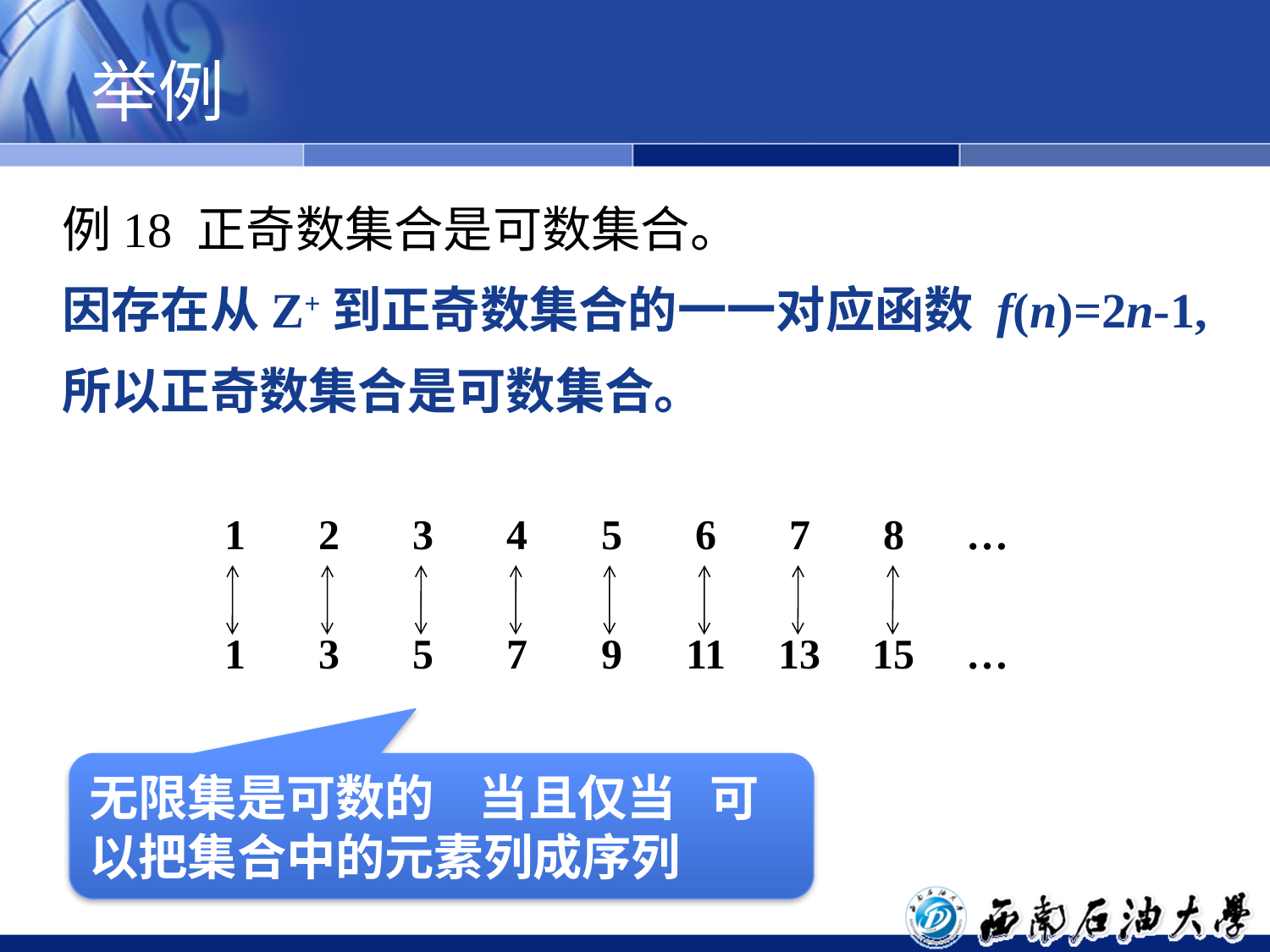

# 举例
例18 正奇数集合是可数集合。
因存在从Z+到正奇数集合的一一对应函数 f(n)=2n-1,
所以正奇数集合是可数集合。

| 1 | 2 | 3 | 4 | 5 | 6 | 7 | 8 | … |
| --- | --- | --- | --- | --- | --- | --- | --- | --- |
| 1 | 3 | 5 | 7 | 9 | 11 | 13 | 15 | … |
无限集是可数的    当且仅当   可以把集合中的元素列成序列